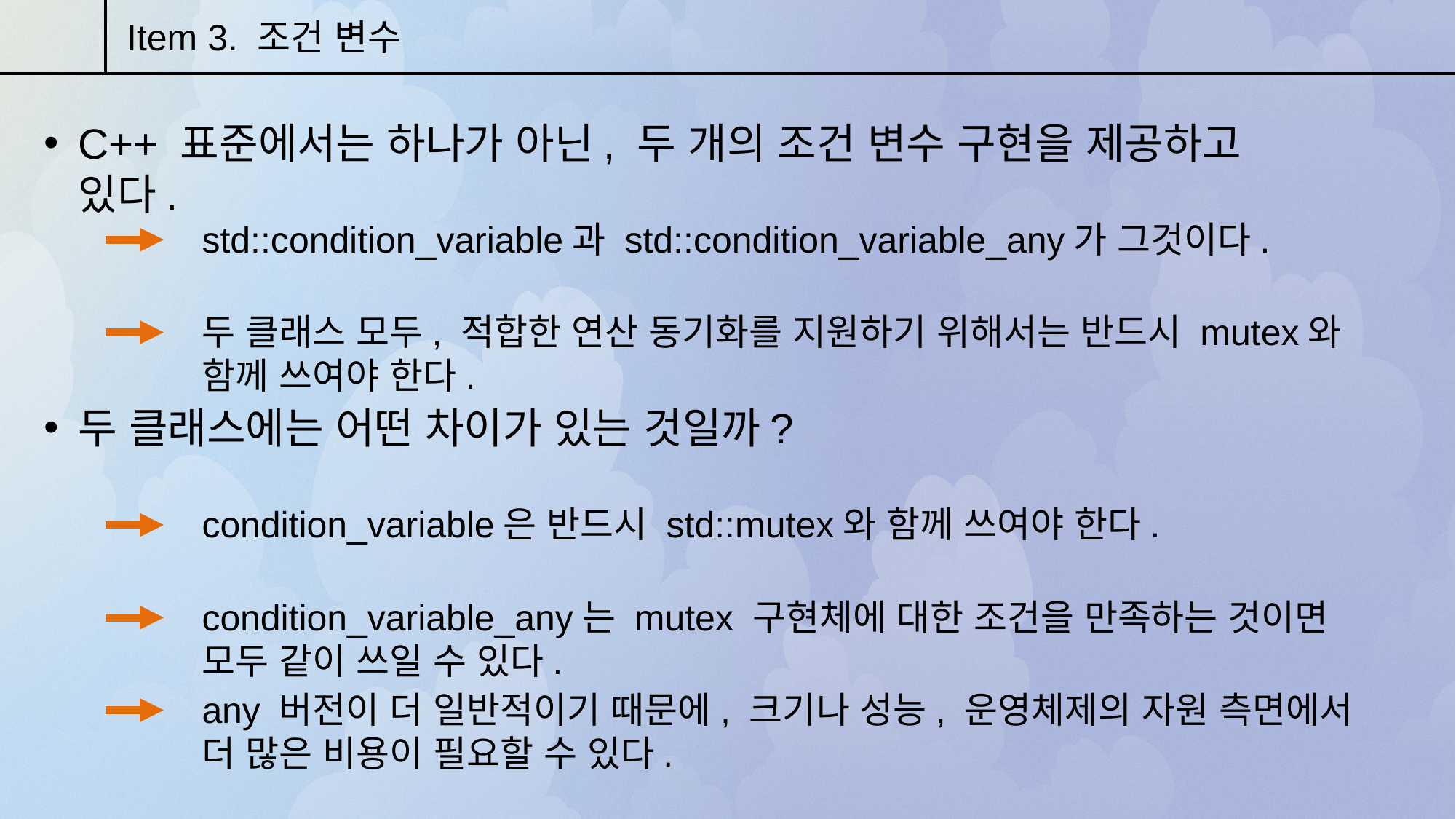

Item 3. 조건 변수
C++ 표준에서는 하나가 아닌, 두 개의 조건 변수 구현을 제공하고 있다.
std::condition_variable과 std::condition_variable_any가 그것이다.
두 클래스 모두, 적합한 연산 동기화를 지원하기 위해서는 반드시 mutex와 함께 쓰여야 한다.
두 클래스에는 어떤 차이가 있는 것일까?
condition_variable은 반드시 std::mutex와 함께 쓰여야 한다.
condition_variable_any는 mutex 구현체에 대한 조건을 만족하는 것이면 모두 같이 쓰일 수 있다.
any 버전이 더 일반적이기 때문에, 크기나 성능, 운영체제의 자원 측면에서 더 많은 비용이 필요할 수 있다.